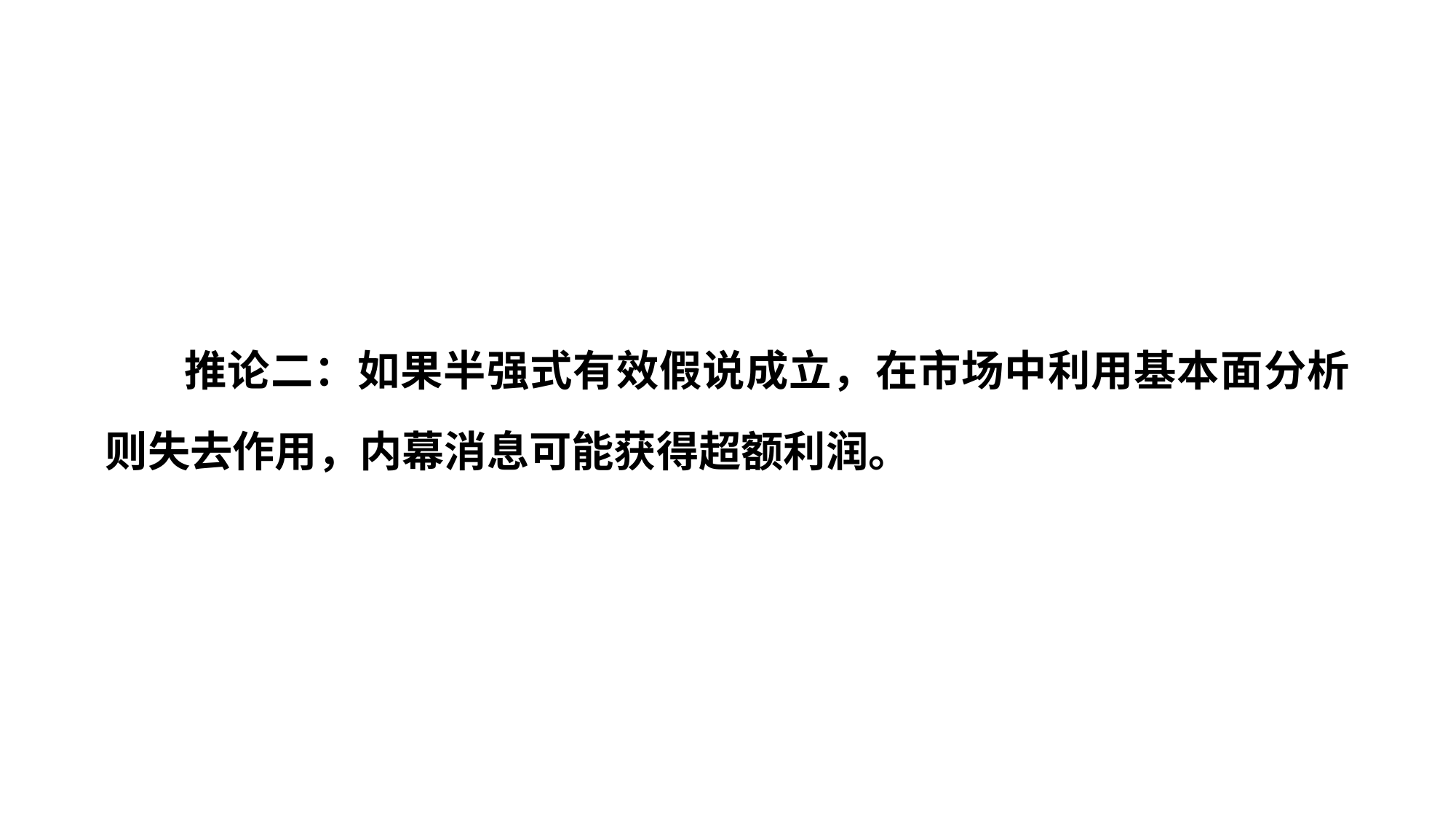

推论二：如果半强式有效假说成立，在市场中利用基本面分析则失去作用，内幕消息可能获得超额利润。